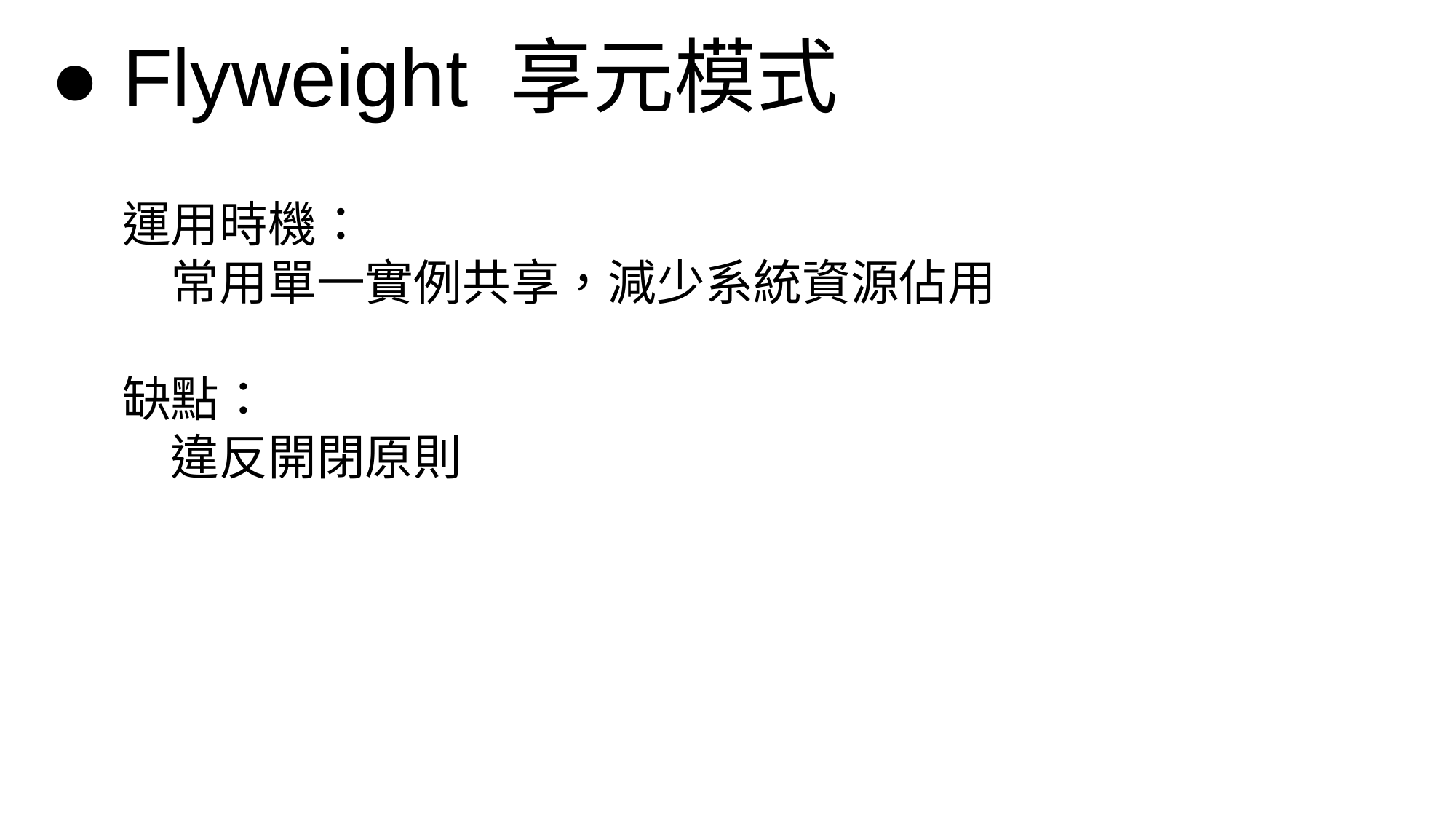

● Flyweight 享元模式
運用時機：
　常用單一實例共享，減少系統資源佔用

缺點：
　違反開閉原則